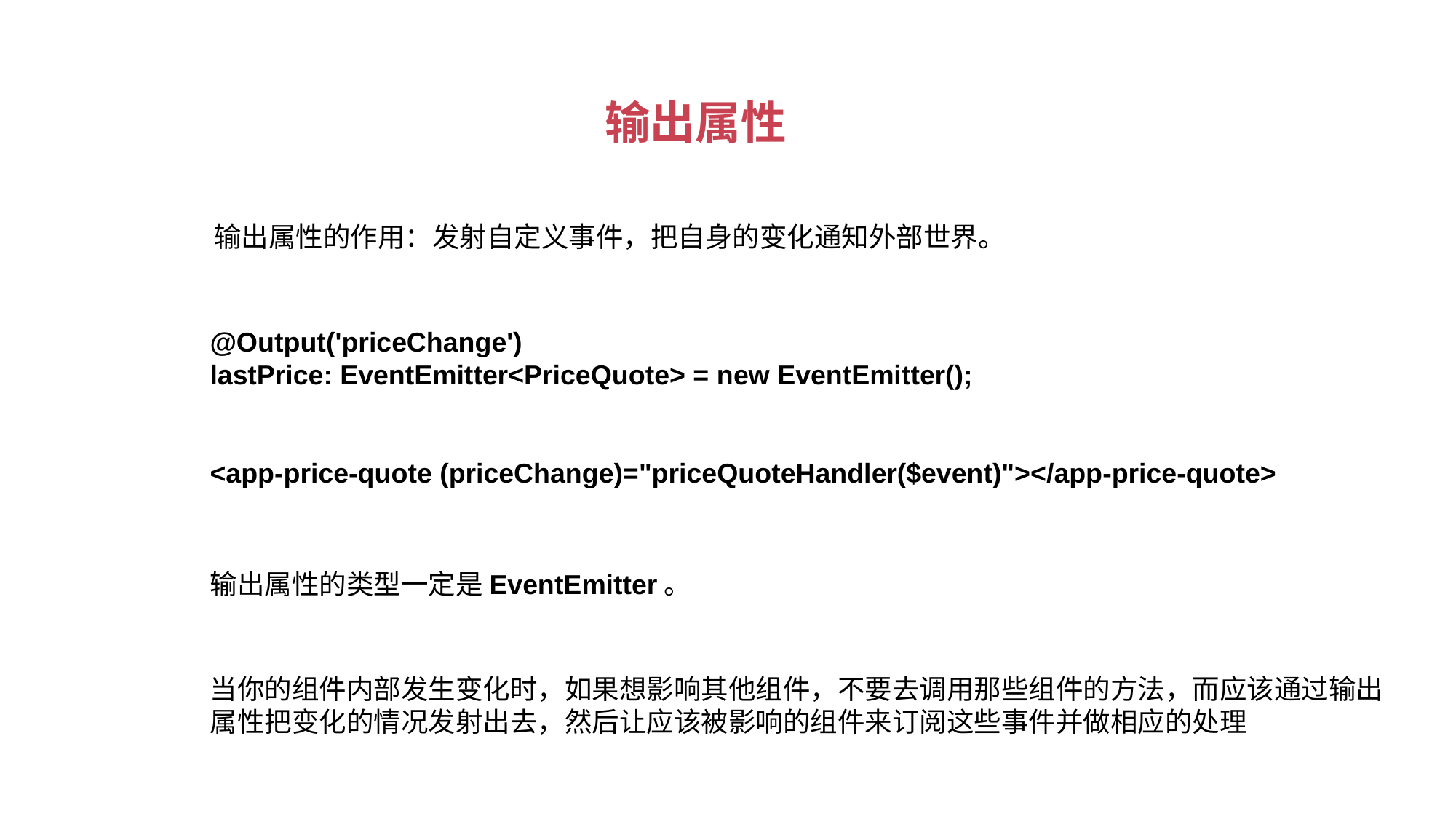

输出属性
输出属性的作用：发射自定义事件，把自身的变化通知外部世界。
@Output('priceChange')
lastPrice: EventEmitter<PriceQuote> = new EventEmitter();
<app-price-quote (priceChange)="priceQuoteHandler($event)"></app-price-quote>
输出属性的类型一定是EventEmitter。
当你的组件内部发生变化时，如果想影响其他组件，不要去调用那些组件的方法，而应该通过输出属性把变化的情况发射出去，然后让应该被影响的组件来订阅这些事件并做相应的处理